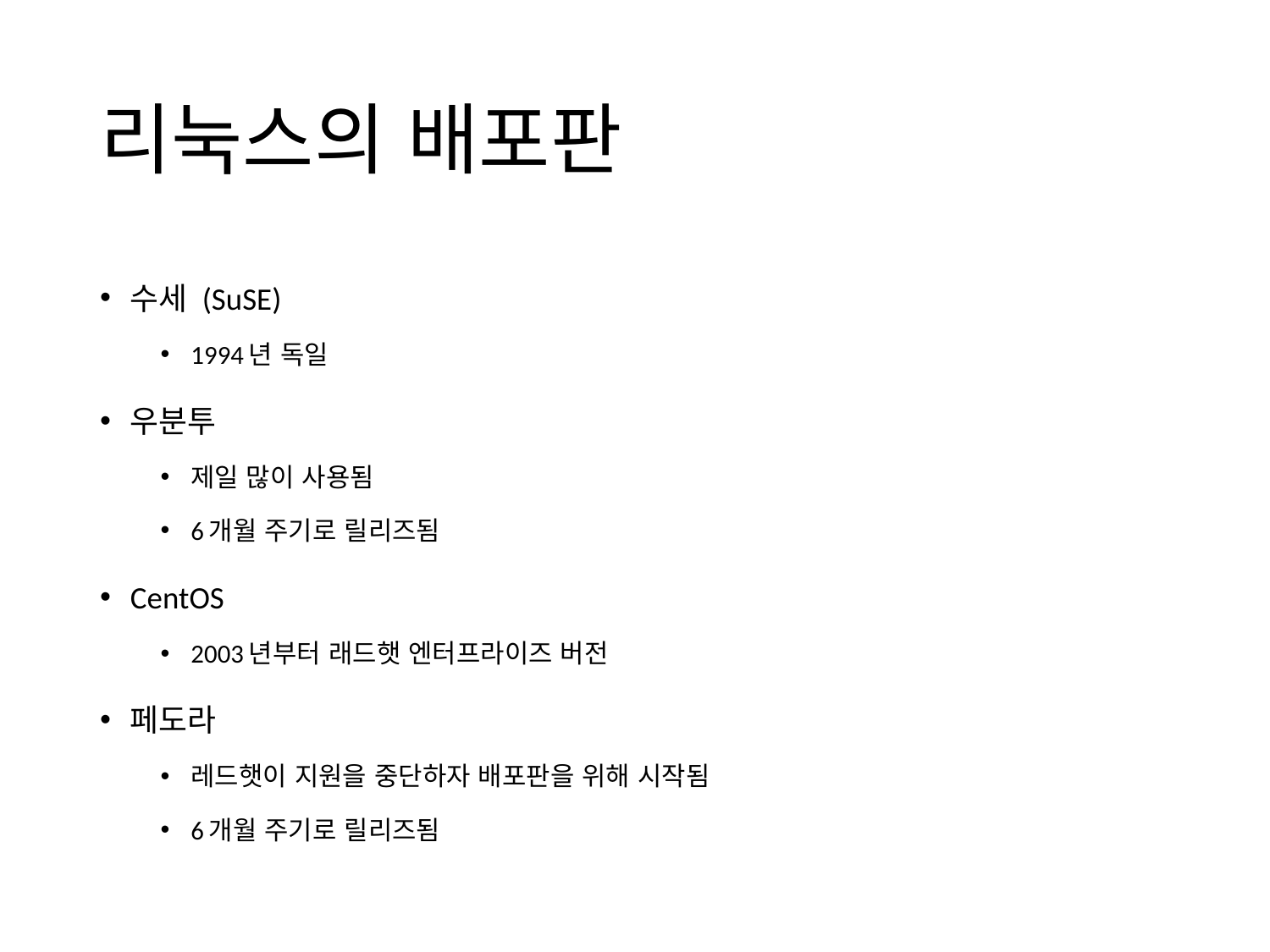

# 리눅스의 배포판
수세 (SuSE)
1994년 독일
우분투
제일 많이 사용됨
6개월 주기로 릴리즈됨
CentOS
2003년부터 래드햇 엔터프라이즈 버전
페도라
레드햇이 지원을 중단하자 배포판을 위해 시작됨
6개월 주기로 릴리즈됨